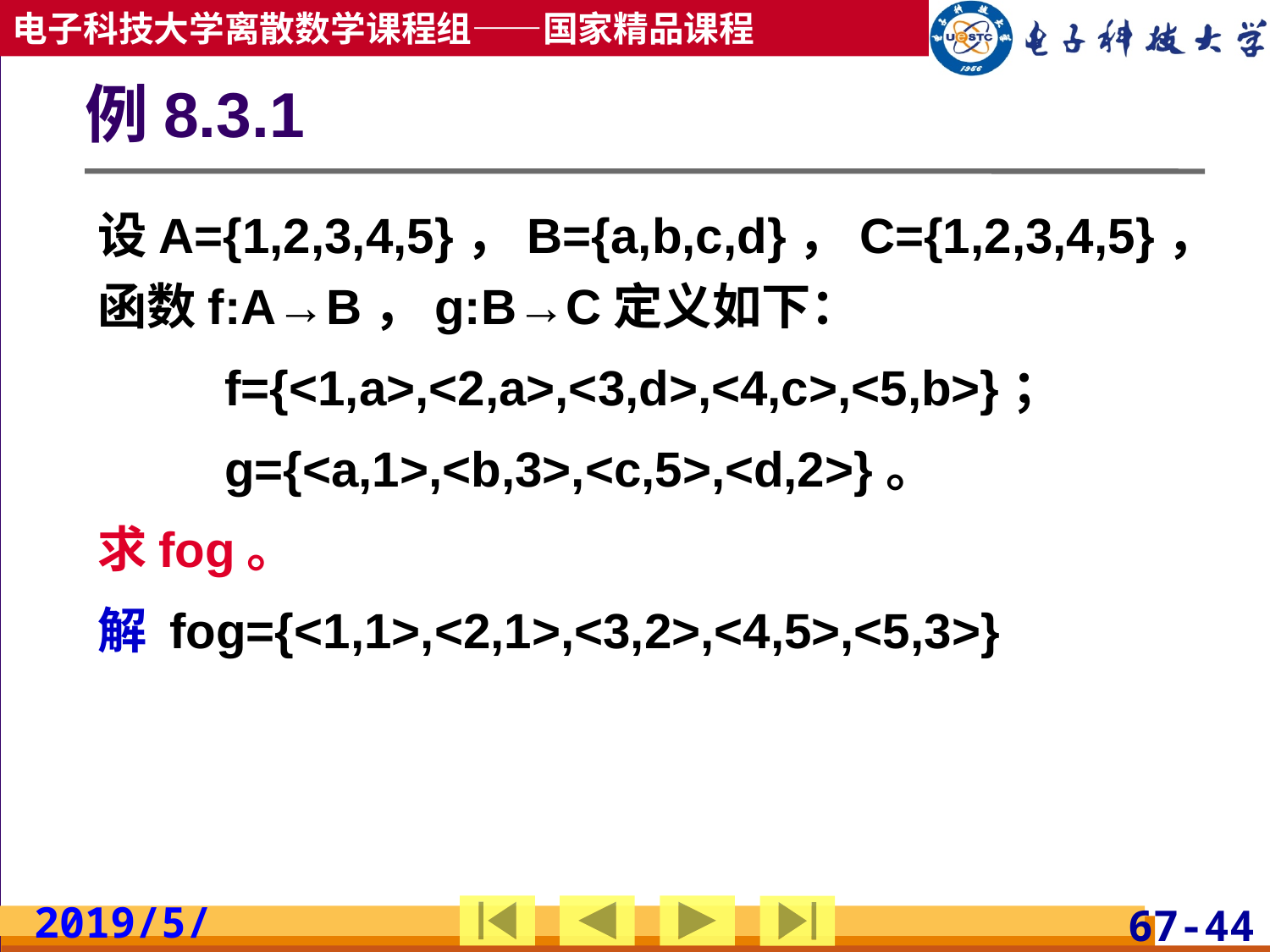

# 例8.3.1
设A={1,2,3,4,5}，B={a,b,c,d}，C={1,2,3,4,5}， 函数f:A→B，g:B→C定义如下：
	f={<1,a>,<2,a>,<3,d>,<4,c>,<5,b>}；
	g={<a,1>,<b,3>,<c,5>,<d,2>}。
求fog。
解 fog={<1,1>,<2,1>,<3,2>,<4,5>,<5,3>}
2019/5/8